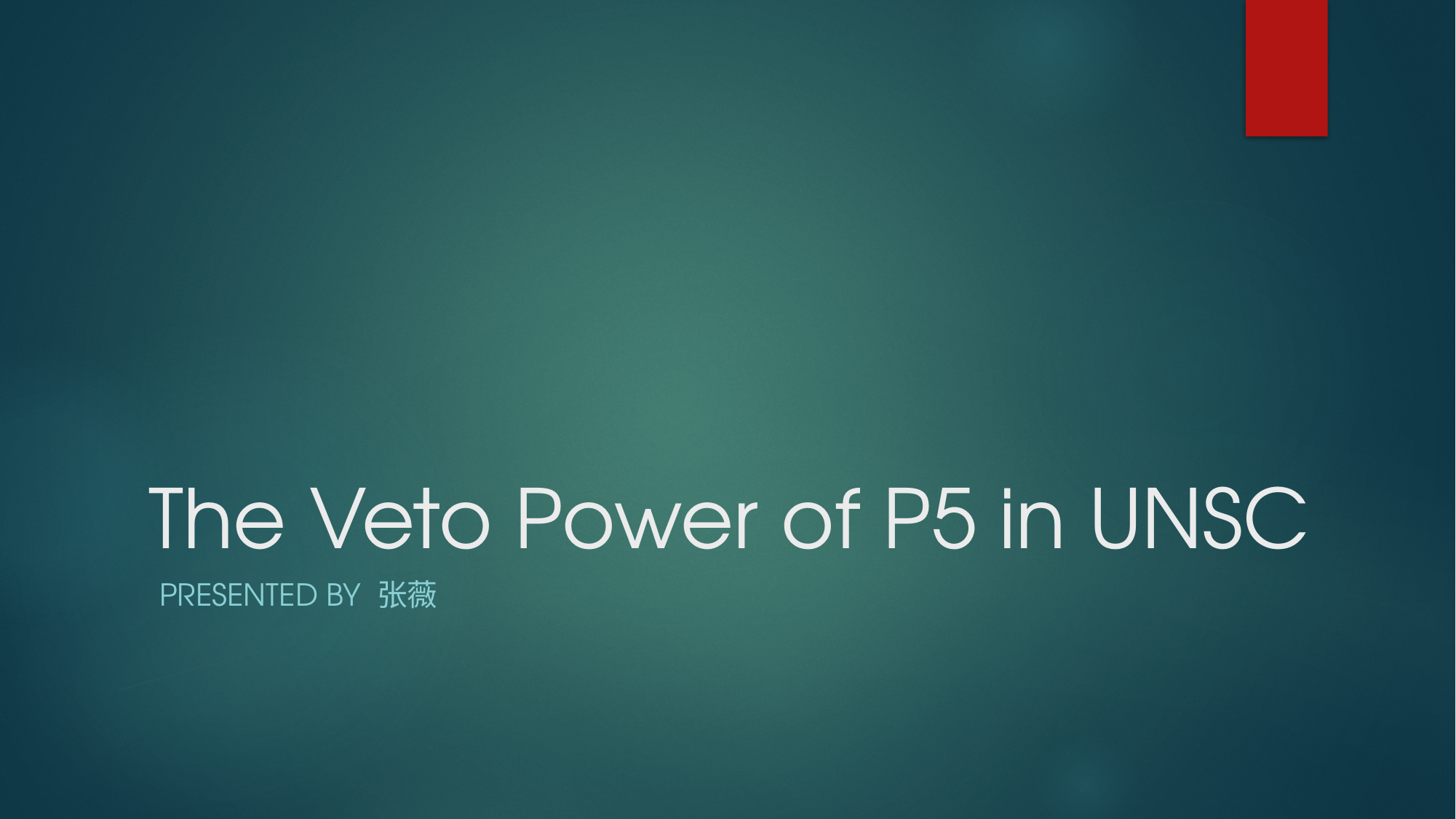

# The Veto Power of P5 in UNSC
Presented by 张薇